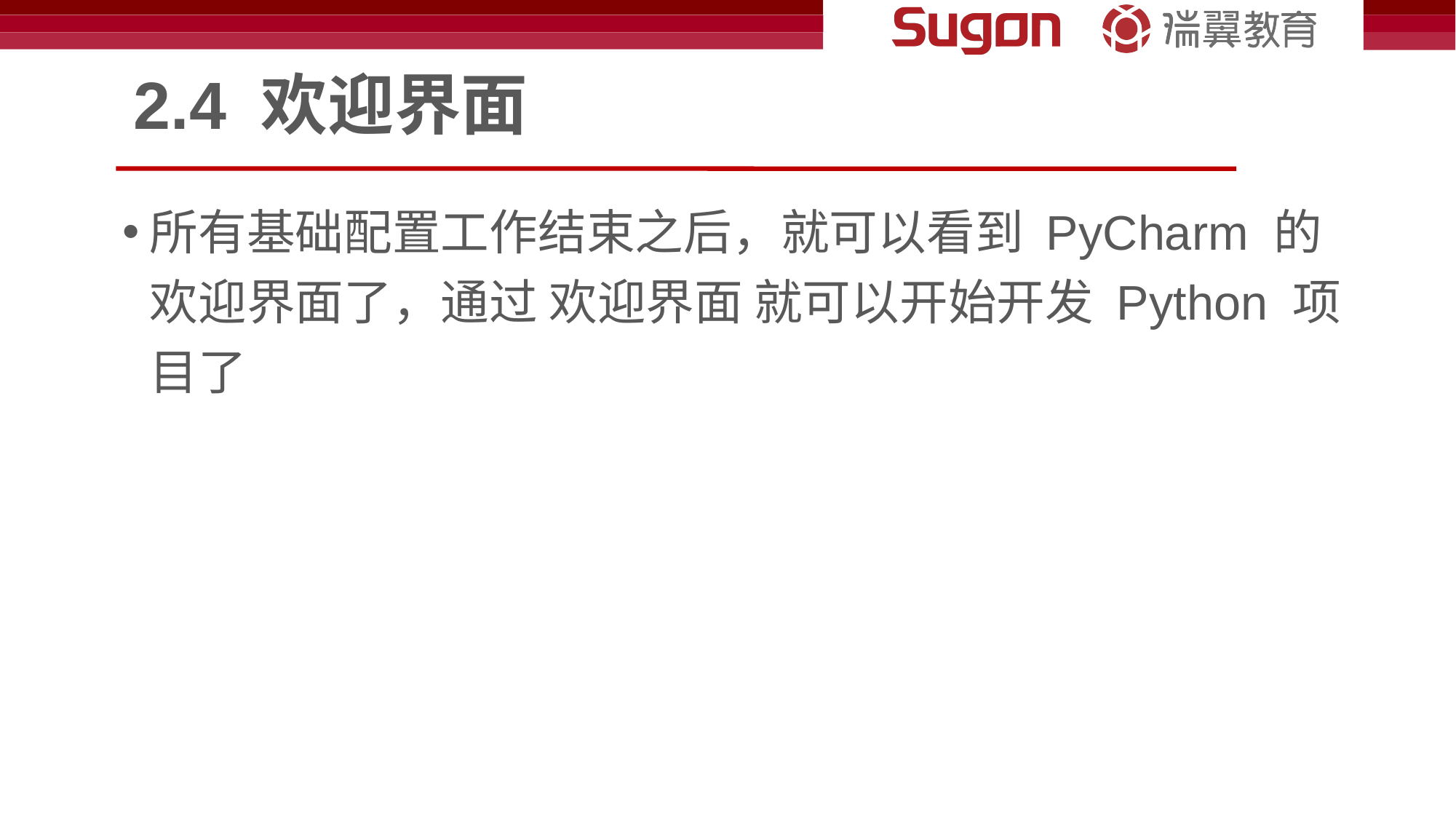

# 2.4 欢迎界面
所有基础配置工作结束之后，就可以看到 PyCharm 的 欢迎界面了，通过 欢迎界面 就可以开始开发 Python 项目了